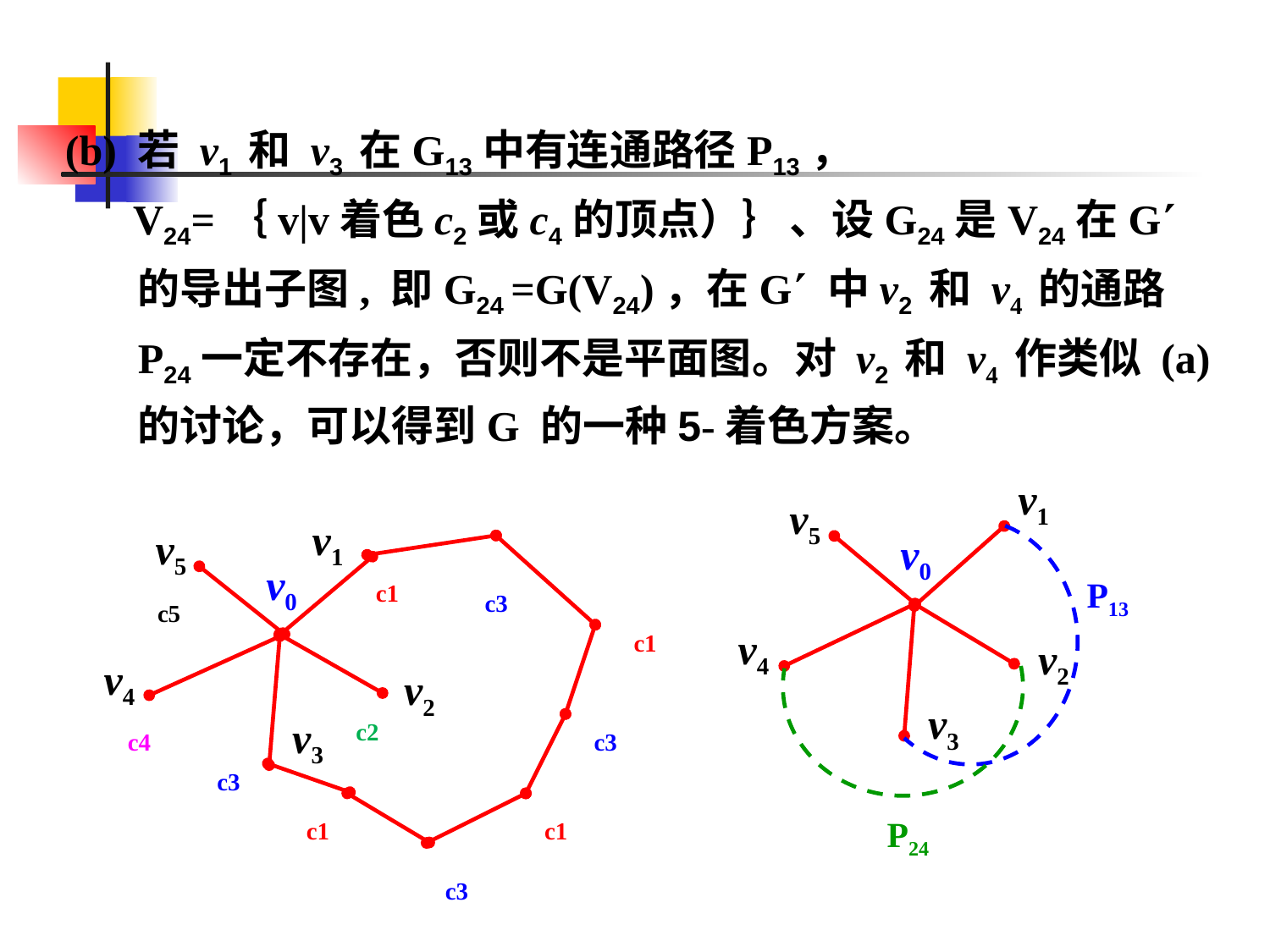

(b) 若 v1 和 v3 在G13中有连通路径P13，
             V24=｛v|v着色c2或c4的顶点）｝ 、设G24是V24在G′ 的导出子图, 即G24 =G(V24)，在G′ 中v2 和 v4 的通路P24一定不存在，否则不是平面图。对 v2 和 v4 作类似 (a) 的讨论，可以得到G 的一种5-着色方案。
v1
v5

v0
v4
v2
v3

P13

P24
v1
v5

v0
c1

c3
c5
c1

v4
v2
c2
c4

c3
v3
c3

c1
c1
c3